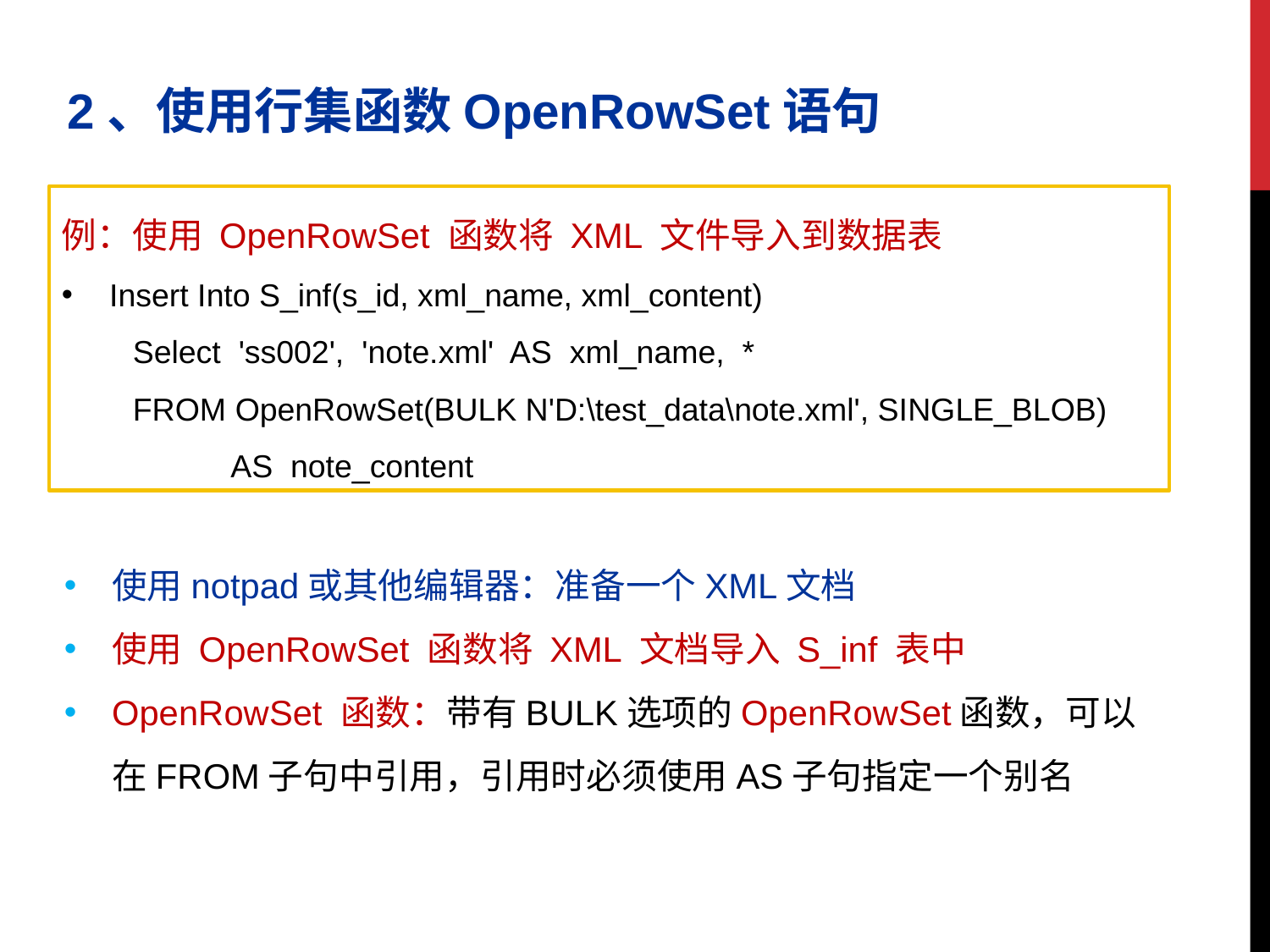

2、使用行集函数OpenRowSet语句
例：使用 OpenRowSet 函数将 XML 文件导入到数据表
Insert Into S_inf(s_id, xml_name, xml_content)
        Select  'ss002',  'note.xml'  AS  xml_name,  *
        FROM OpenRowSet(BULK N'D:\test_data\note.xml', SINGLE_BLOB)
                   AS  note_content
使用notpad或其他编辑器：准备一个XML文档
使用 OpenRowSet 函数将 XML 文档导入 S_inf 表中
OpenRowSet 函数：带有BULK选项的OpenRowSet函数，可以在FROM子句中引用，引用时必须使用AS子句指定一个别名